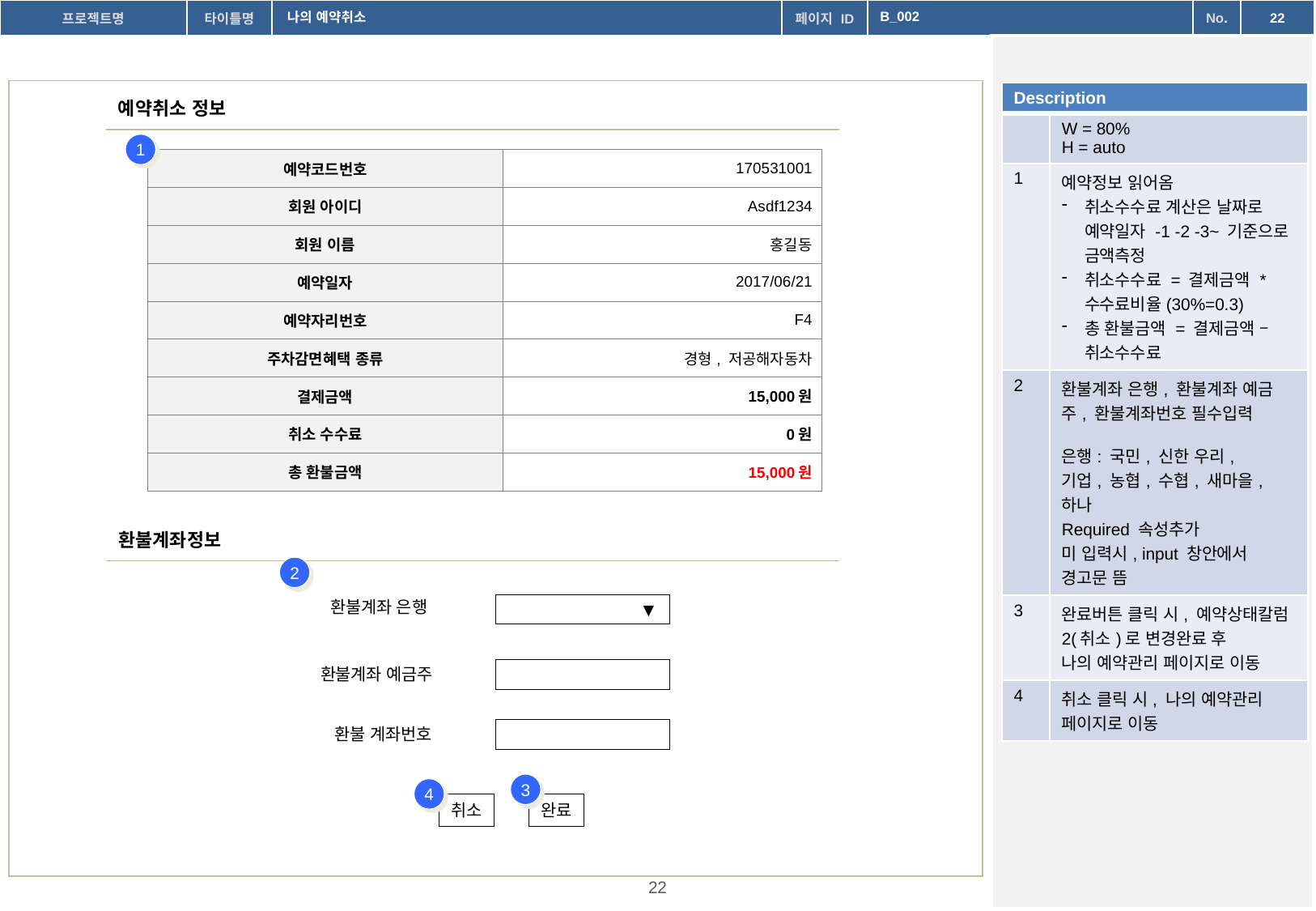

나의 예약취소

B_002

| Description |  |
| --- | --- |
|  | W = 80% H = auto |
| 1 | 예약정보 읽어옴 취소수수료 계산은 날짜로 예약일자 -1 -2 -3~ 기준으로 금액측정 취소수수료 = 결제금액 \* 수수료비율(30%=0.3) 총 환불금액 = 결제금액 – 취소수수료 |
| 2 | 환불계좌 은행, 환불계좌 예금주, 환불계좌번호 필수입력 은행: 국민, 신한 우리, 기업, 농협, 수협, 새마을, 하나 Required 속성추가 미 입력시, input 창안에서 경고문 뜸 |
| 3 | 완료버튼 클릭 시, 예약상태칼럼 2(취소)로 변경완료 후 나의 예약관리 페이지로 이동 |
| 4 | 취소 클릭 시, 나의 예약관리 페이지로 이동 |
예약취소 정보
1
| 예약코드번호 | 170531001 |
| --- | --- |
| 회원 아이디 | Asdf1234 |
| 회원 이름 | 홍길동 |
| 예약일자 | 2017/06/21 |
| 예약자리번호 | F4 |
| 주차감면혜택 종류 | 경형, 저공해자동차 |
| 결제금액 | 15,000원 |
| 취소 수수료 | 0원 |
| 총 환불금액 | 15,000원 |
환불계좌정보
2
환불계좌 은행
▼
환불계좌 예금주

환불 계좌번호

3
4
취소
완료